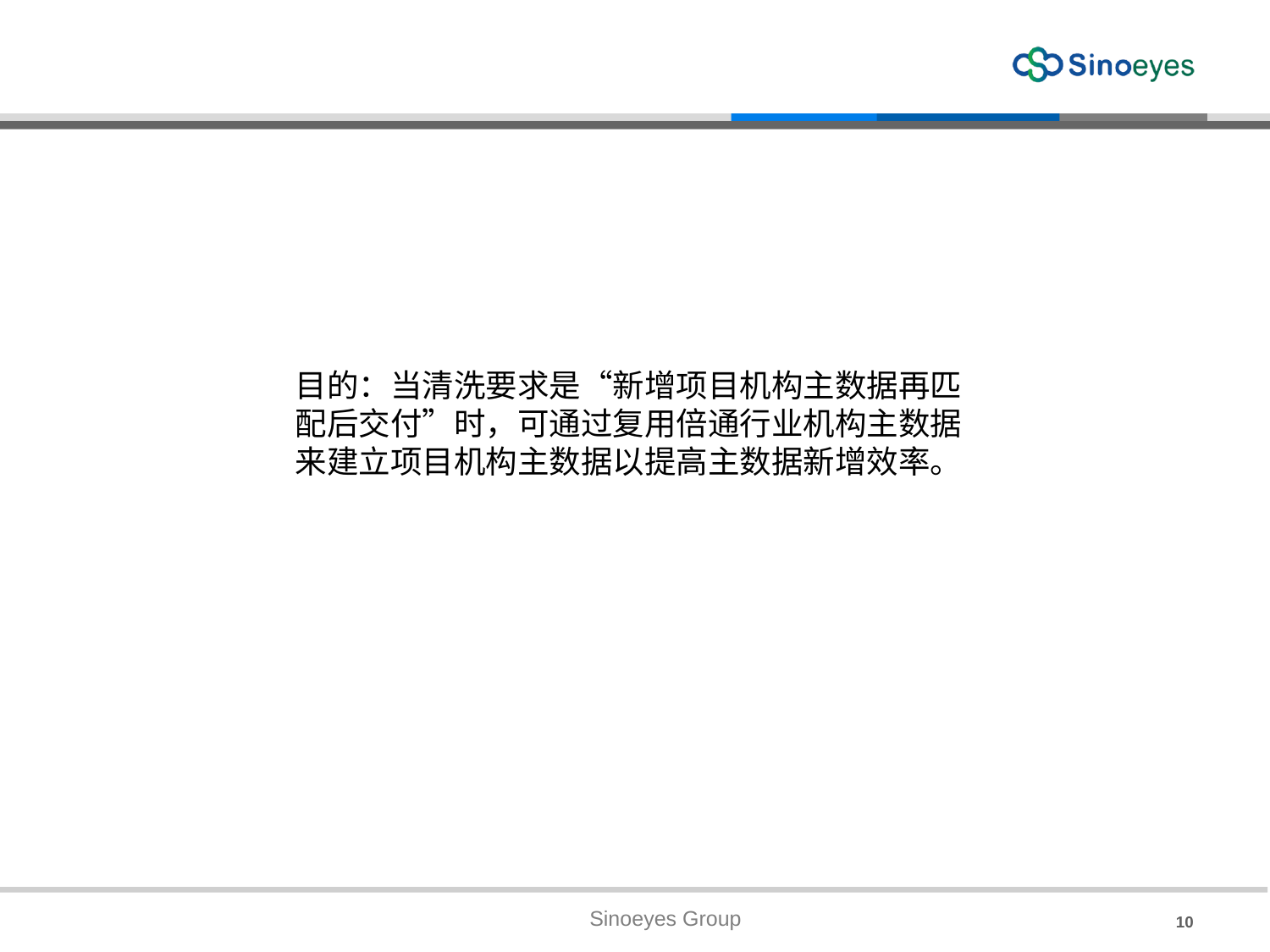

目的：当清洗要求是“新增项目机构主数据再匹配后交付”时，可通过复用倍通行业机构主数据来建立项目机构主数据以提高主数据新增效率。
10